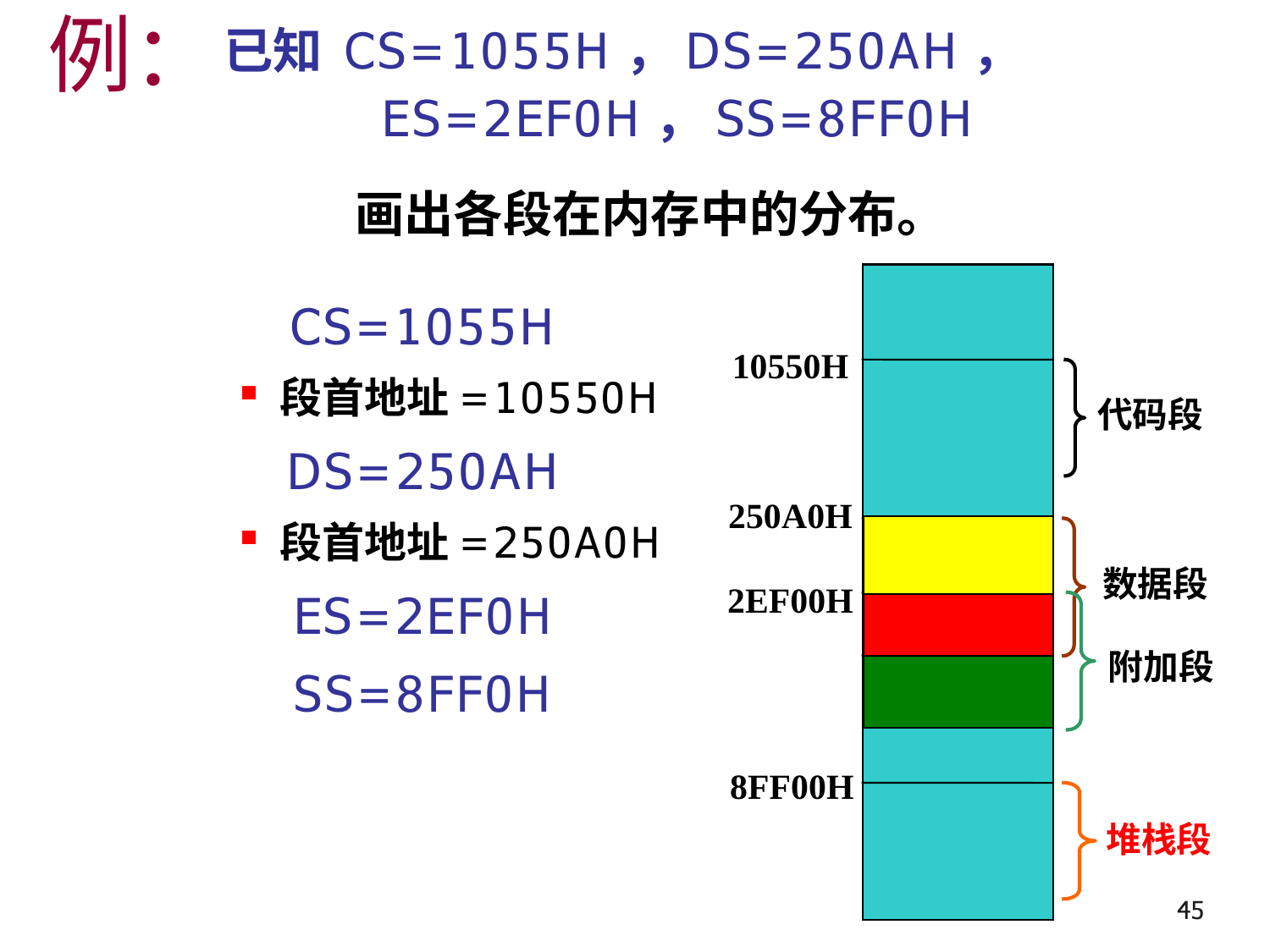

已知 CS=1055H，DS=250AH，          ES=2EF0H，SS=8FF0H
画出各段在内存中的分布。
# 例：

CS=1055H
段首地址=10550H
DS=250AH
段首地址=250A0H
ES=2EF0H
SS=8FF0H
10550H

代码段
250A0H

数据段
2EF00H

附加段

8FF00H

堆栈段
45